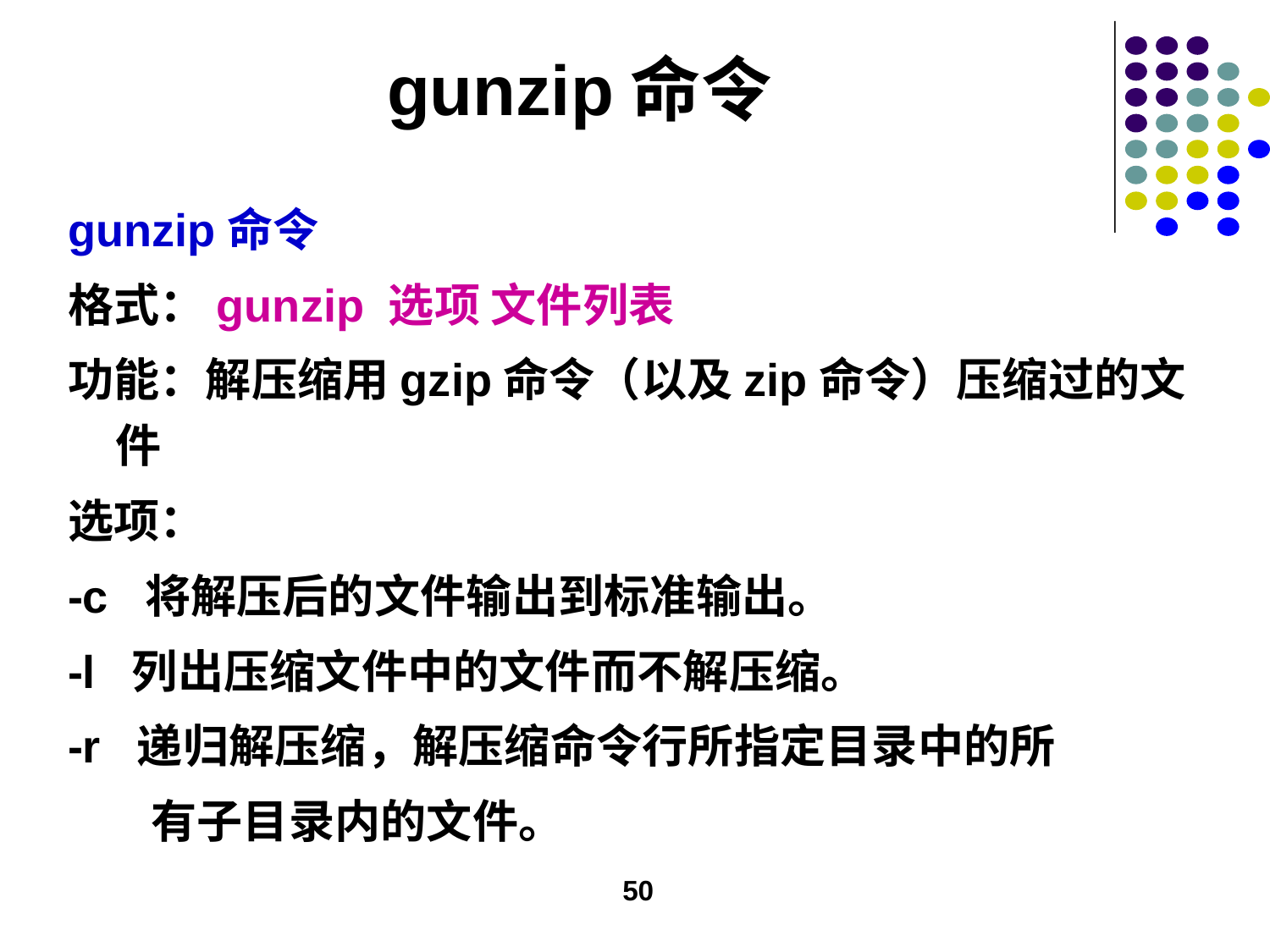

# gunzip命令
gunzip命令
格式：gunzip 选项 文件列表
功能：解压缩用gzip命令（以及zip命令）压缩过的文件
选项：
-c  将解压后的文件输出到标准输出。
-l  列出压缩文件中的文件而不解压缩。
-r  递归解压缩，解压缩命令行所指定目录中的所
       有子目录内的文件。
50